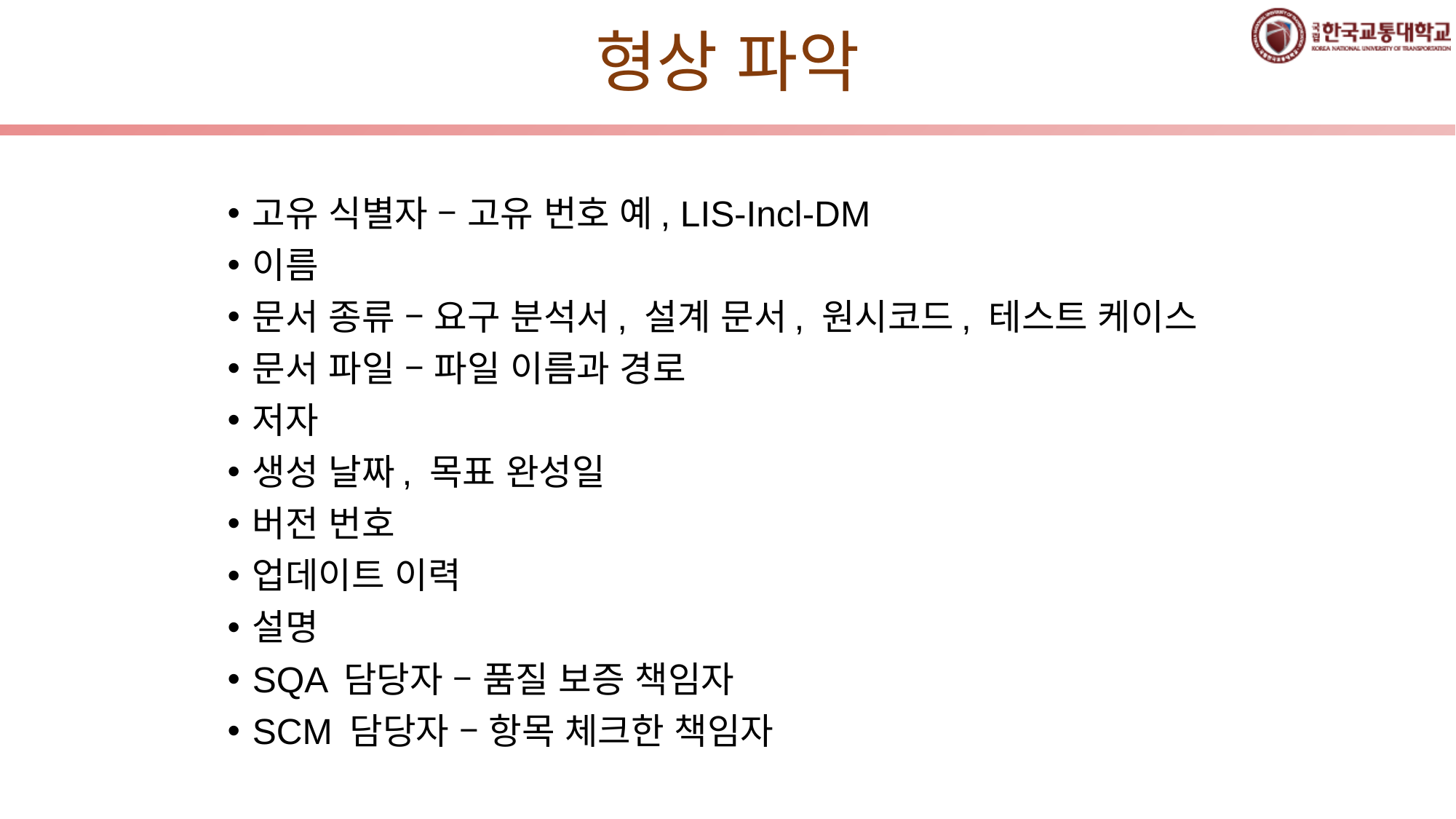

# 형상 파악
고유 식별자 – 고유 번호 예, LIS-Incl-DM
이름
문서 종류 – 요구 분석서, 설계 문서, 원시코드, 테스트 케이스
문서 파일 – 파일 이름과 경로
저자
생성 날짜, 목표 완성일
버전 번호
업데이트 이력
설명
SQA 담당자 – 품질 보증 책임자
SCM 담당자 – 항목 체크한 책임자